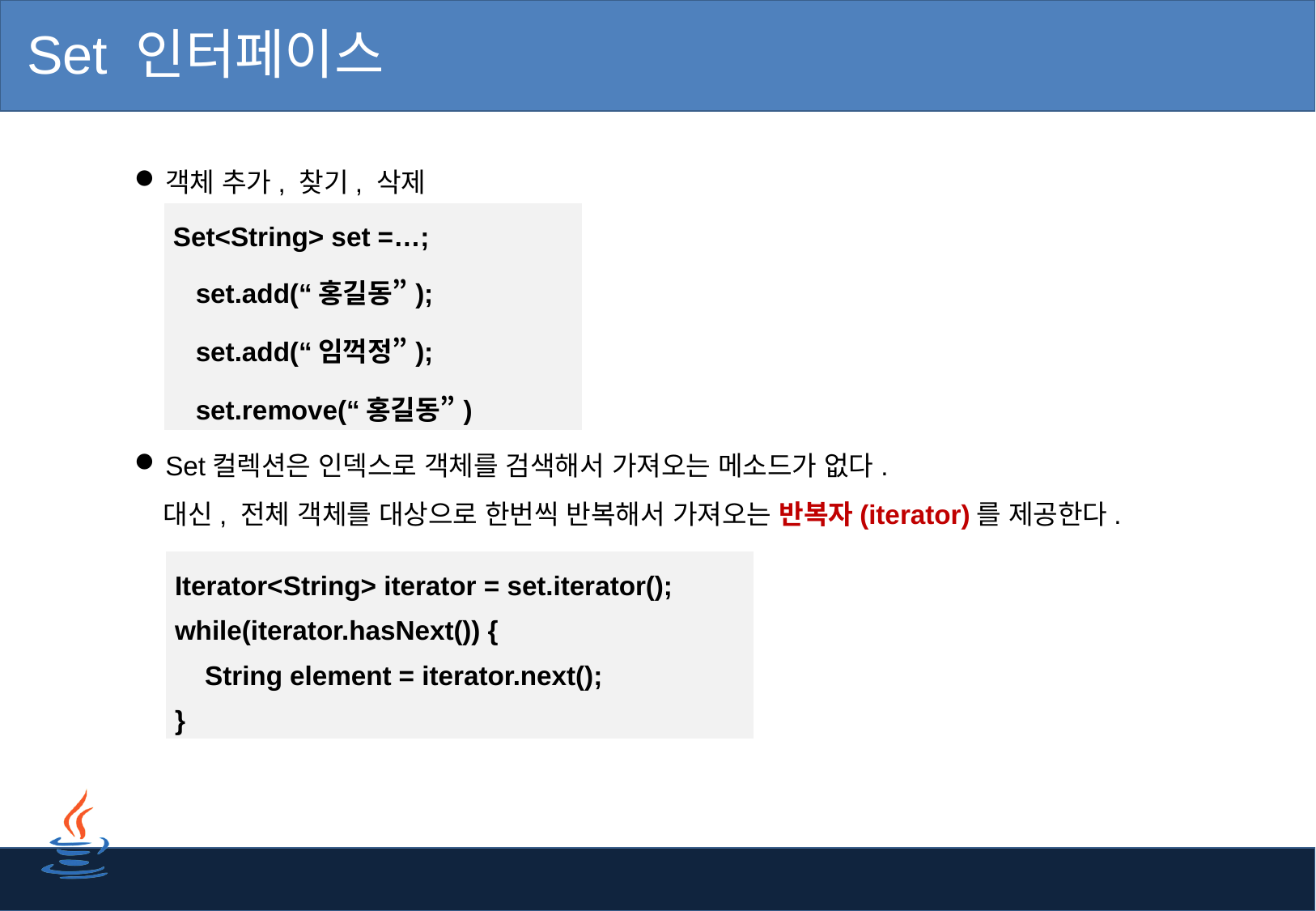

Set 인터페이스
객체 추가, 찾기, 삭제
| Set<String> set =…; set.add(“홍길동”); set.add(“임꺽정”); set.remove(“홍길동”) |
| --- |
Set컬렉션은 인덱스로 객체를 검색해서 가져오는 메소드가 없다.
   대신, 전체 객체를 대상으로 한번씩 반복해서 가져오는 반복자(iterator)를 제공한다.
| Iterator<String> iterator = set.iterator(); while(iterator.hasNext()) { String element = iterator.next(); } |
| --- |